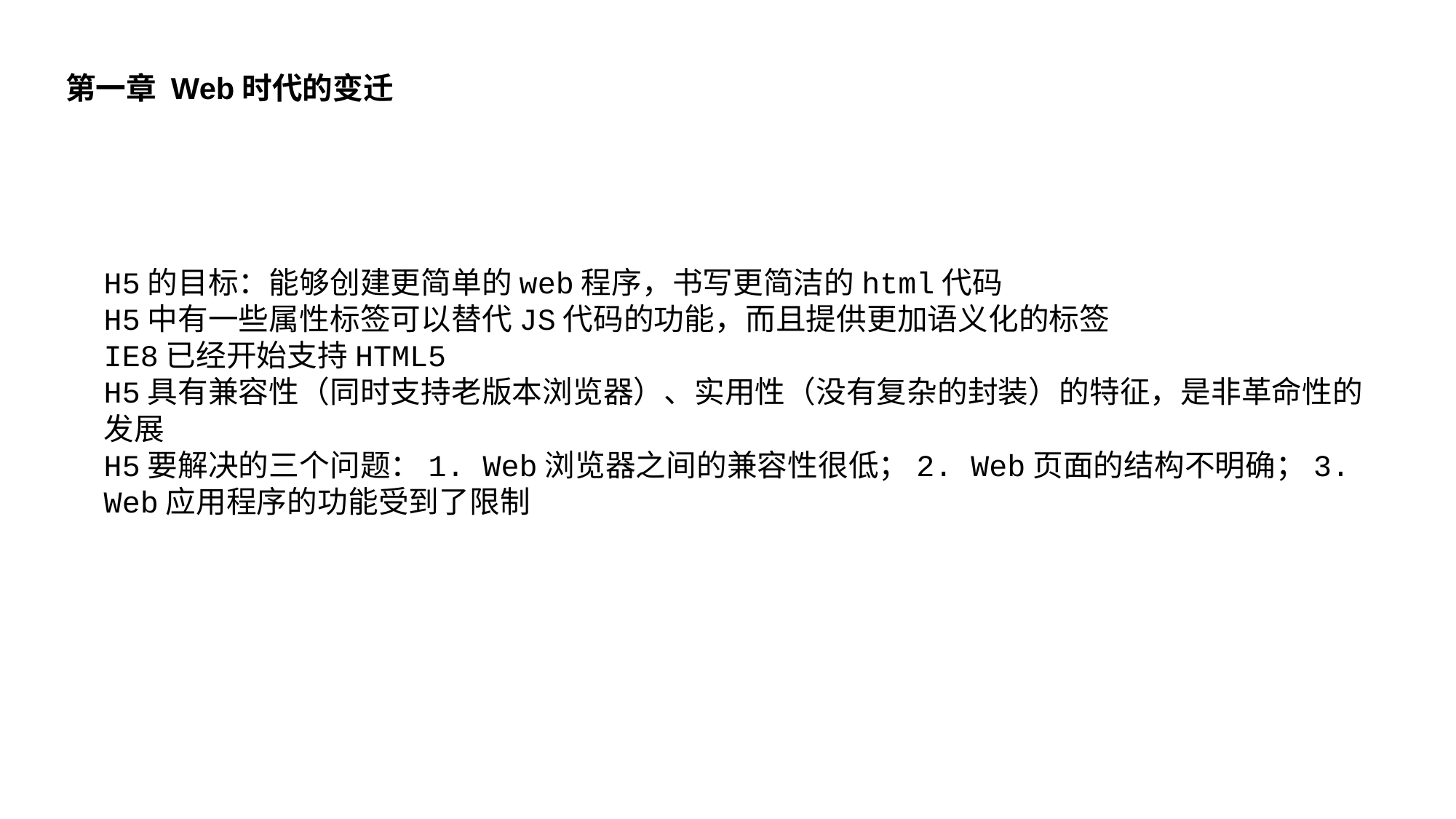

第一章 Web时代的变迁
H5的目标：能够创建更简单的web程序，书写更简洁的html代码
H5中有一些属性标签可以替代JS代码的功能，而且提供更加语义化的标签
IE8已经开始支持HTML5
H5具有兼容性（同时支持老版本浏览器）、实用性（没有复杂的封装）的特征，是非革命性的发展
H5要解决的三个问题：1. Web浏览器之间的兼容性很低；2. Web页面的结构不明确；3. Web应用程序的功能受到了限制